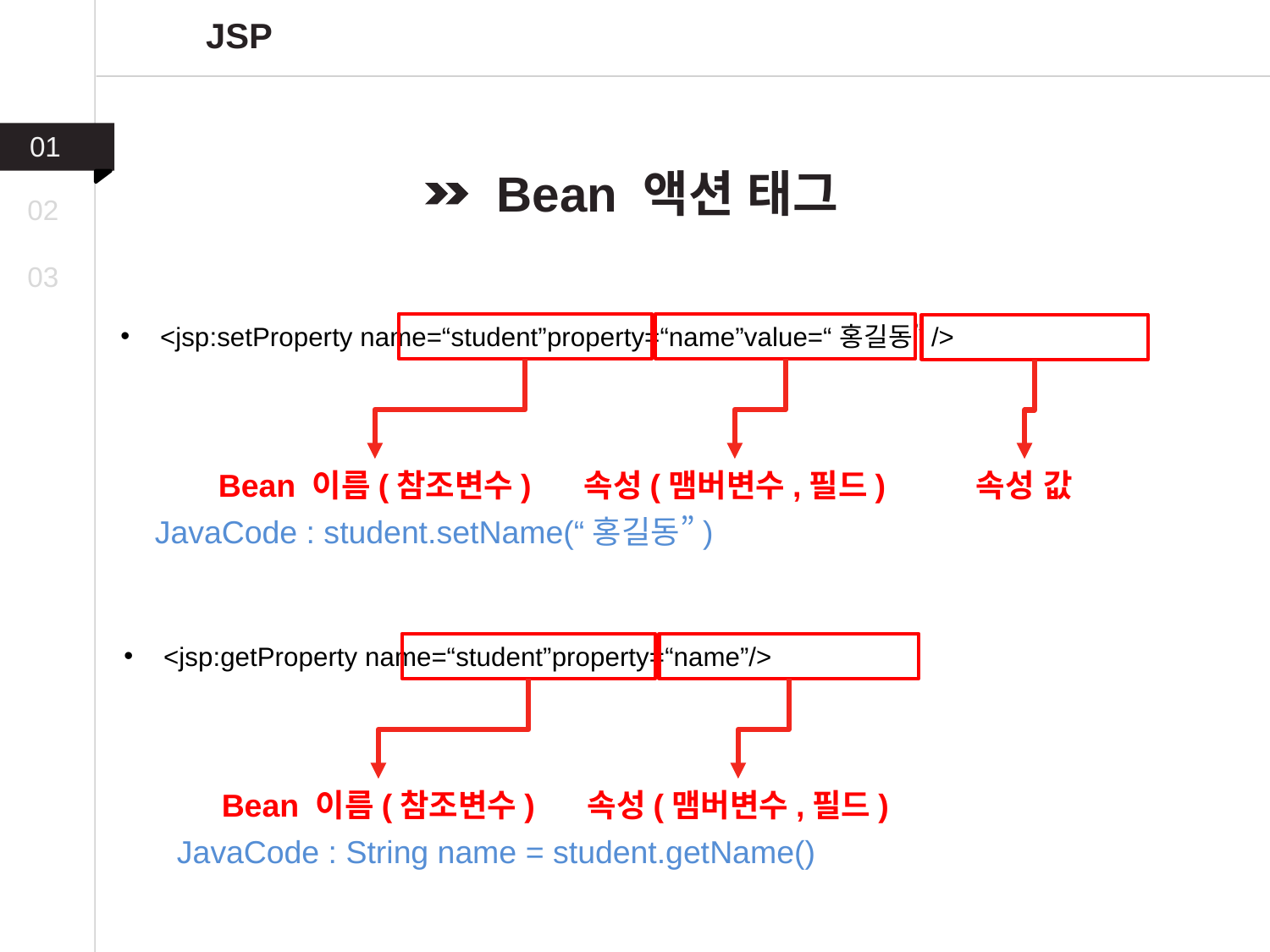

JSP
01

Bean 액션 태그

02
03
<jsp:setProperty name=“student”property=“name”value=“홍길동”/>

Bean 이름(참조변수)
속성(맴버변수,필드)
속성 값
JavaCode : student.setName(“홍길동”)
<jsp:getProperty name=“student”property=“name”/>

Bean 이름(참조변수)
속성(맴버변수,필드)
JavaCode : String name = student.getName()